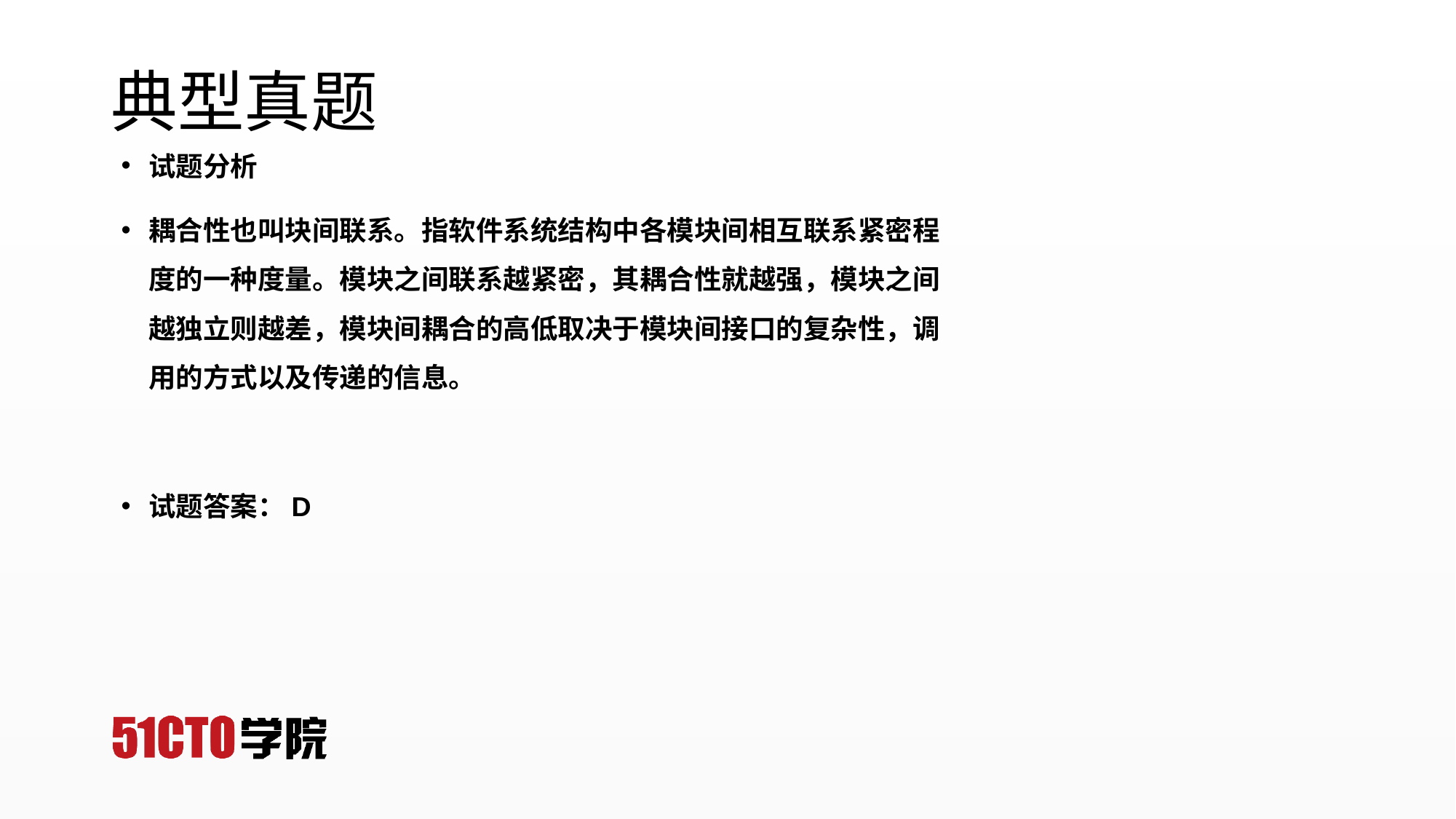

# 典型真题
试题分析
耦合性也叫块间联系。指软件系统结构中各模块间相互联系紧密程度的一种度量。模块之间联系越紧密，其耦合性就越强，模块之间越独立则越差，模块间耦合的高低取决于模块间接口的复杂性，调用的方式以及传递的信息。

试题答案：D